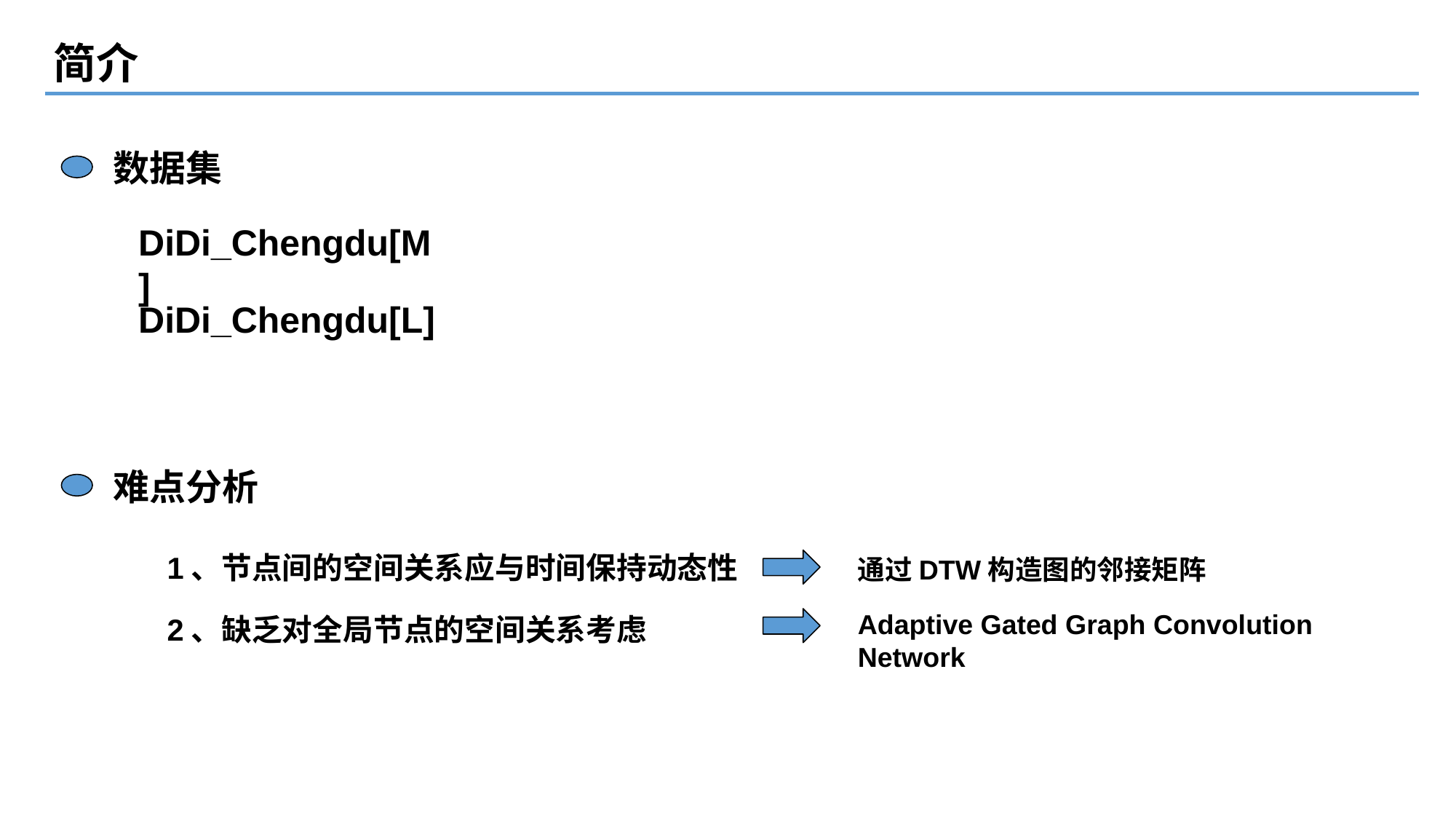

简介
数据集

DiDi_Chengdu[M]
DiDi_Chengdu[L]
难点分析

1、节点间的空间关系应与时间保持动态性
通过DTW构造图的邻接矩阵

Adaptive Gated Graph Convolution Network
2、缺乏对全局节点的空间关系考虑